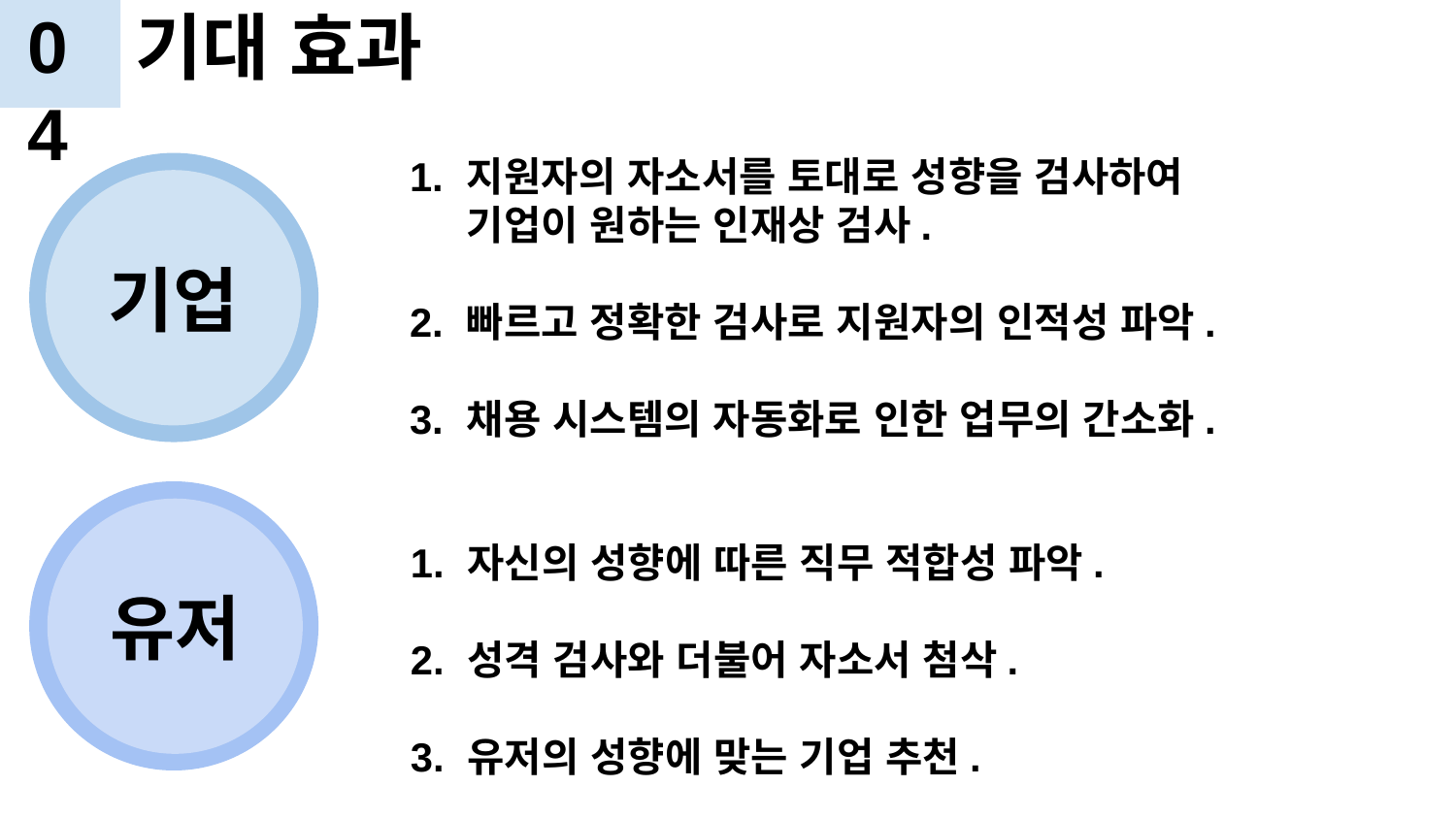

04
기대 효과

지원자의 자소서를 토대로 성향을 검사하여
기업이 원하는 인재상 검사.

빠르고 정확한 검사로 지원자의 인적성 파악.

채용 시스템의 자동화로 인한 업무의 간소화.

기업

유저
자신의 성향에 따른 직무 적합성 파악.

성격 검사와 더불어 자소서 첨삭.

유저의 성향에 맞는 기업 추천.